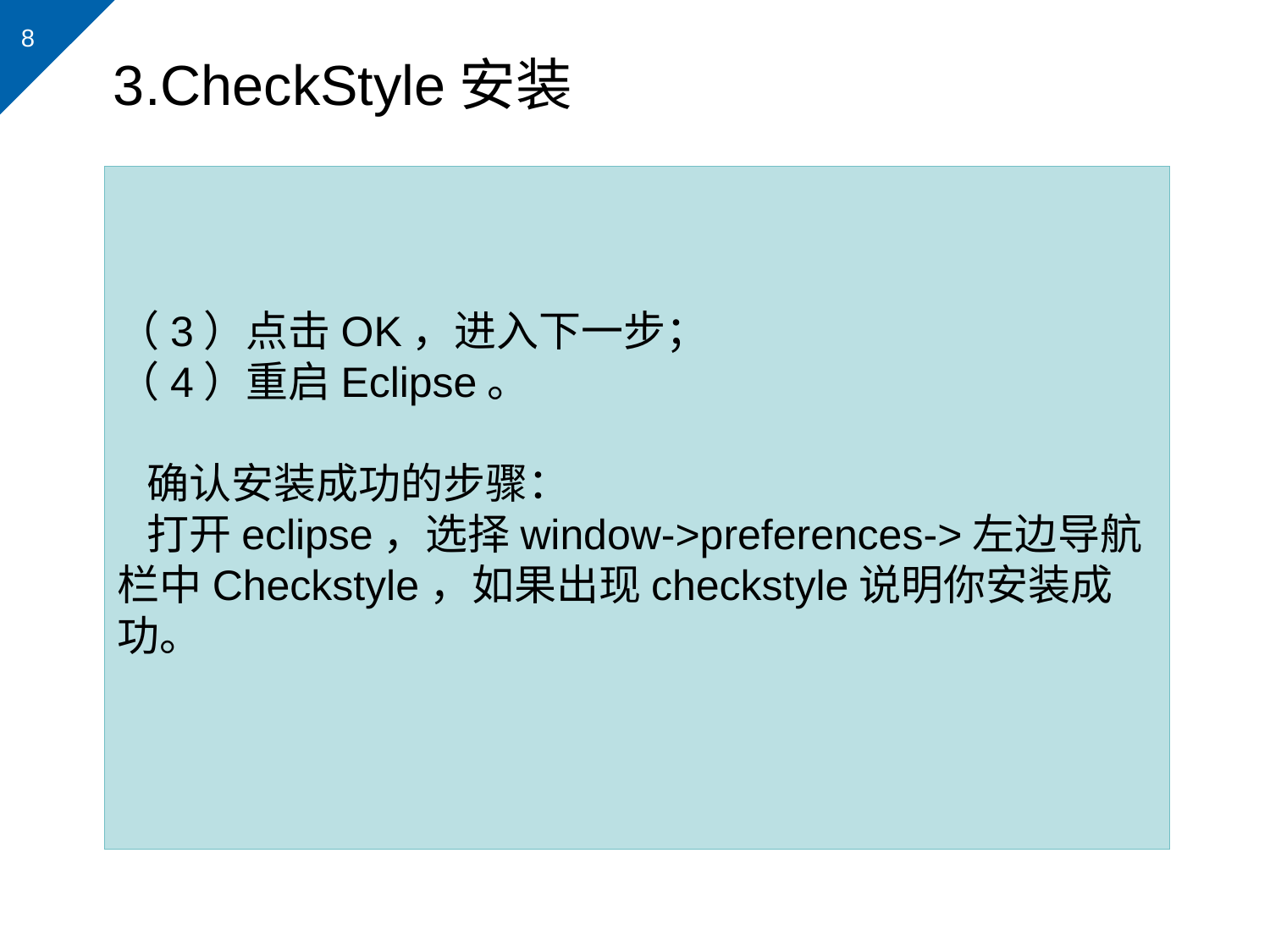

3.CheckStyle安装
（3）点击OK，进入下一步；
（4）重启Eclipse。

  确认安装成功的步骤：
  打开eclipse，选择window->preferences->左边导航栏中Checkstyle，如果出现checkstyle说明你安装成功。